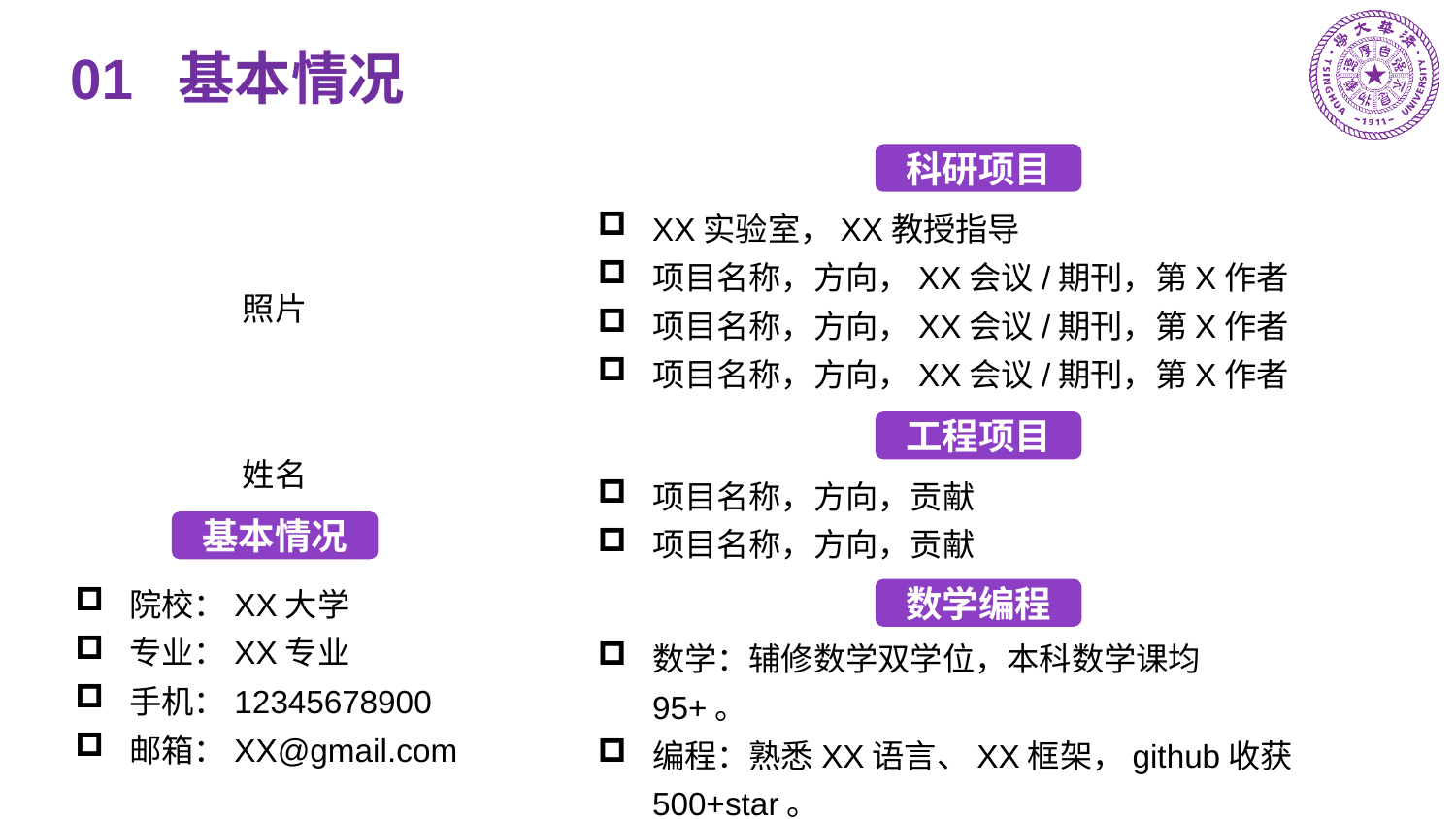

01  基本情况
科研项目
XX实验室，XX教授指导
项目名称，方向，XX会议/期刊，第X作者
项目名称，方向，XX会议/期刊，第X作者
项目名称，方向，XX会议/期刊，第X作者
照片
工程项目
姓名
项目名称，方向，贡献
项目名称，方向，贡献
基本情况
院校：XX大学
专业：XX专业
手机：12345678900
邮箱：XX@gmail.com
数学编程
数学：辅修数学双学位，本科数学课均95+。
编程：熟悉XX语言、XX框架，github收获500+star。